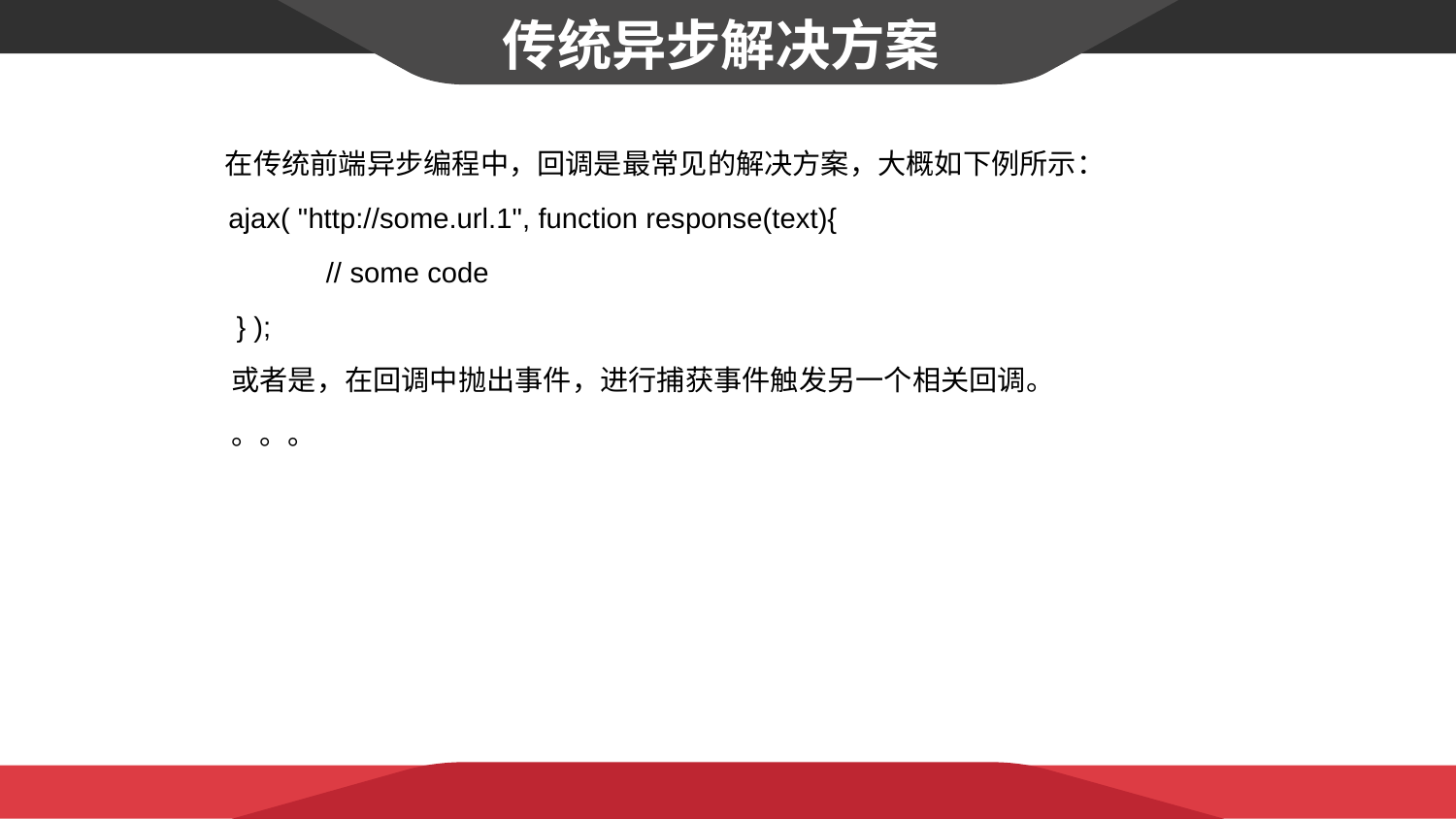

传统异步解决方案
      在传统前端异步编程中，回调是最常见的解决方案，大概如下例所示：
      ajax( "http://some.url.1", function response(text){
	// some code
       } );
       或者是，在回调中抛出事件，进行捕获事件触发另一个相关回调。
       。。。